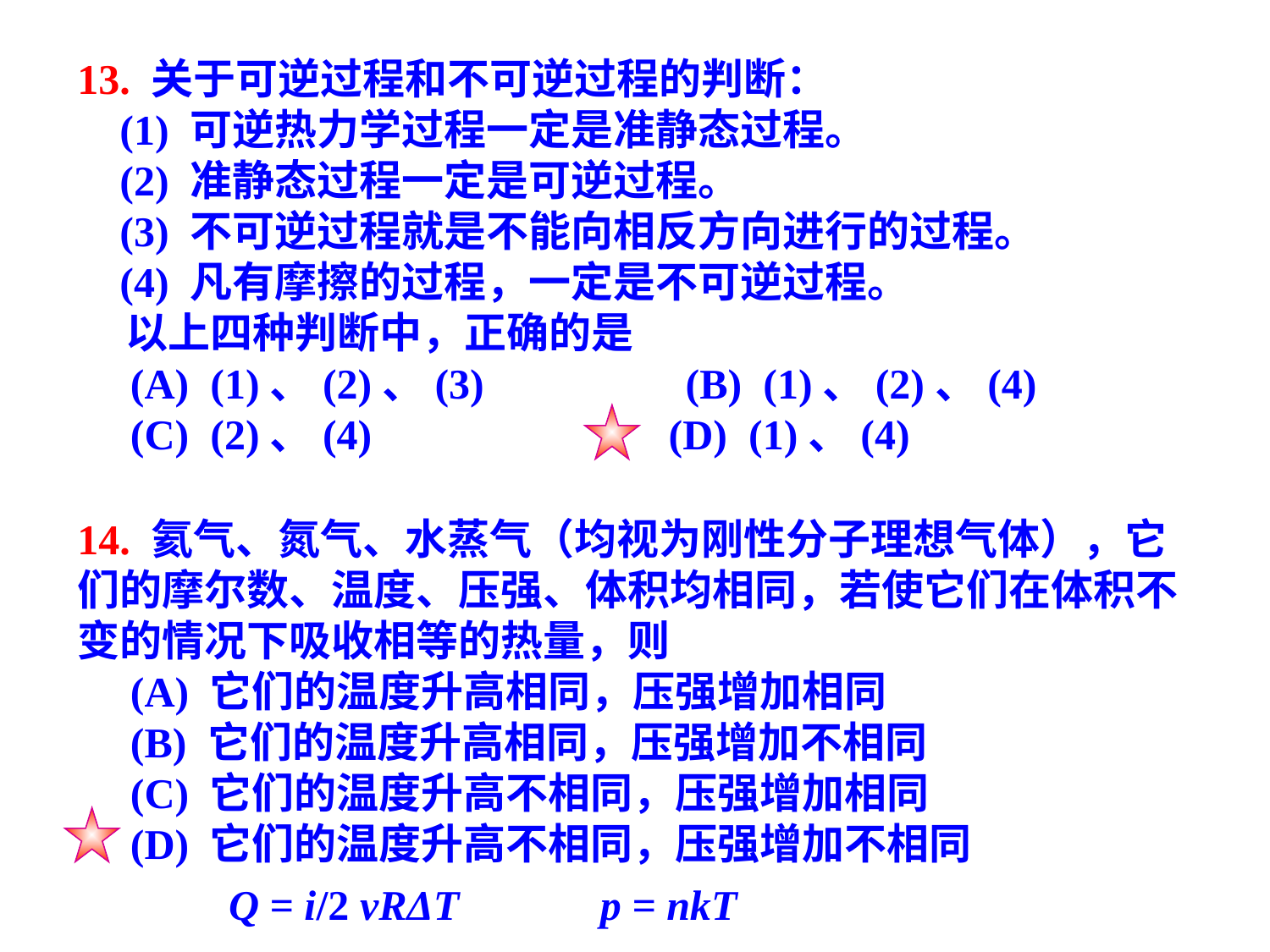

13. 关于可逆过程和不可逆过程的判断：
    (1) 可逆热力学过程一定是准静态过程。
    (2) 准静态过程一定是可逆过程。
    (3) 不可逆过程就是不能向相反方向进行的过程。
    (4) 凡有摩擦的过程，一定是不可逆过程。
    以上四种判断中，正确的是
     (A)  (1)、(2)、(3)                   (B)  (1)、(2)、(4)
     (C)  (2)、(4)                            (D)  (1)、(4)

14. 氦气、氮气、水蒸气（均视为刚性分子理想气体），它们的摩尔数、温度、压强、体积均相同，若使它们在体积不变的情况下吸收相等的热量，则
     (A) 它们的温度升高相同，压强增加相同
     (B) 它们的温度升高相同，压强增加不相同
     (C) 它们的温度升高不相同，压强增加相同
     (D) 它们的温度升高不相同，压强增加不相同

Q = i/2 νRΔT
p = nkT